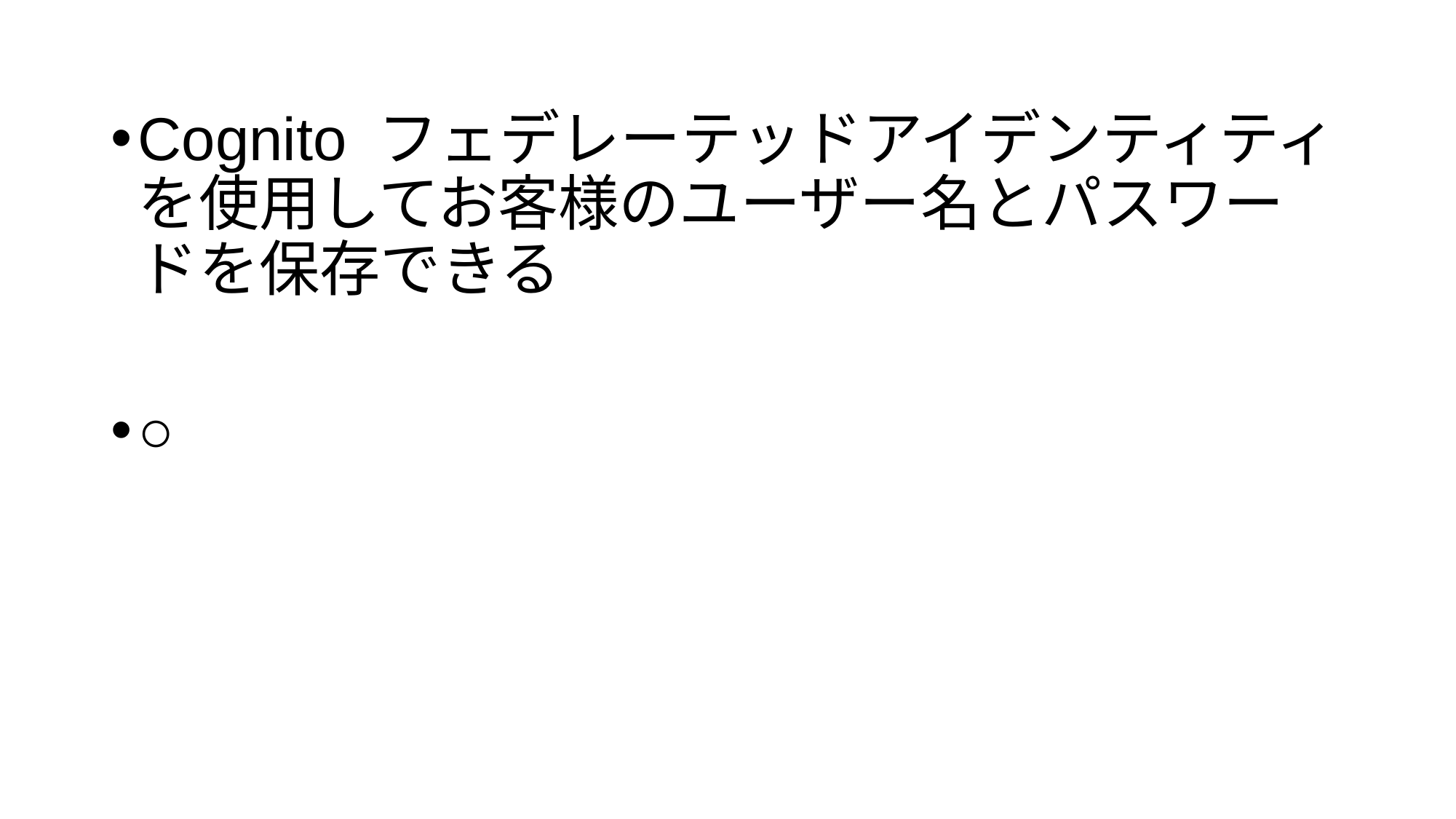

Cognito フェデレーテッドアイデンティティを使用してお客様のユーザー名とパスワードを保存できる

○